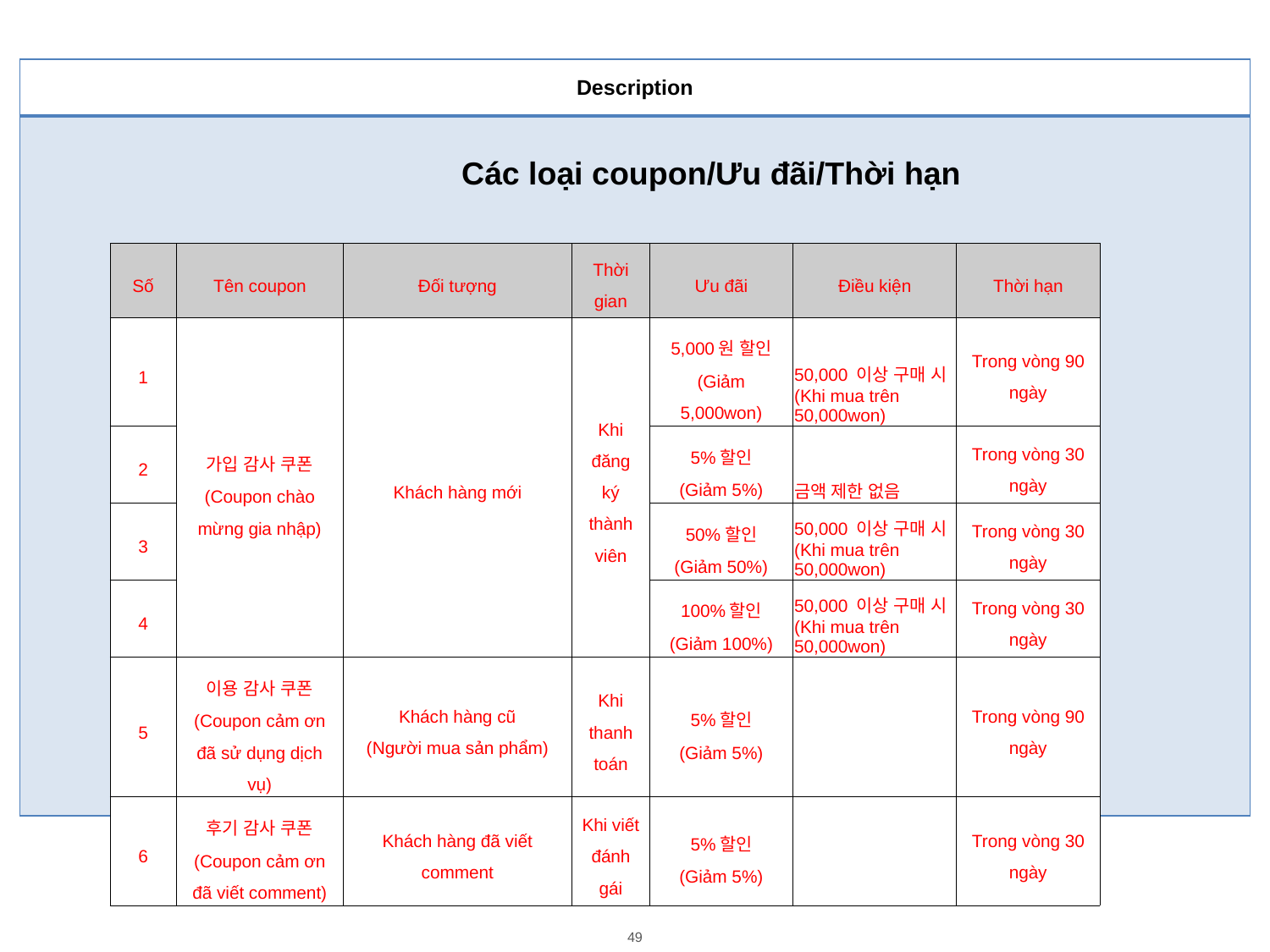

| Description |
| --- |
|  |
Các loại coupon/Ưu đãi/Thời hạn
| Số | Tên coupon | Đối tượng | Thời gian | Ưu đãi | Điều kiện | Thời hạn |
| --- | --- | --- | --- | --- | --- | --- |
| 1 | 가입 감사 쿠폰 (Coupon chào mừng gia nhập) | Khách hàng mới | Khi đăng ký thành viên | 5,000원 할인 (Giảm 5,000won) | 50,000 이상 구매 시 (Khi mua trên 50,000won) | Trong vòng 90 ngày |
| 2 |  |  |  | 5%할인 (Giảm 5%) | 금액 제한 없음 | Trong vòng 30 ngày |
| 3 |  |  |  | 50%할인 (Giảm 50%) | 50,000 이상 구매 시 (Khi mua trên 50,000won) | Trong vòng 30 ngày |
| 4 |  |  |  | 100%할인 (Giảm 100%) | 50,000 이상 구매 시 (Khi mua trên 50,000won) | Trong vòng 30 ngày |
| 5 | 이용 감사 쿠폰 (Coupon cảm ơn đã sử dụng dịch vụ) | Khách hàng cũ (Người mua sản phẩm) | Khi thanh toán | 5%할인 (Giảm 5%) |  | Trong vòng 90 ngày |
| 6 | 후기 감사 쿠폰 (Coupon cảm ơn đã viết comment) | Khách hàng đã viết comment | Khi viết đánh gái | 5%할인 (Giảm 5%) |  | Trong vòng 30 ngày |